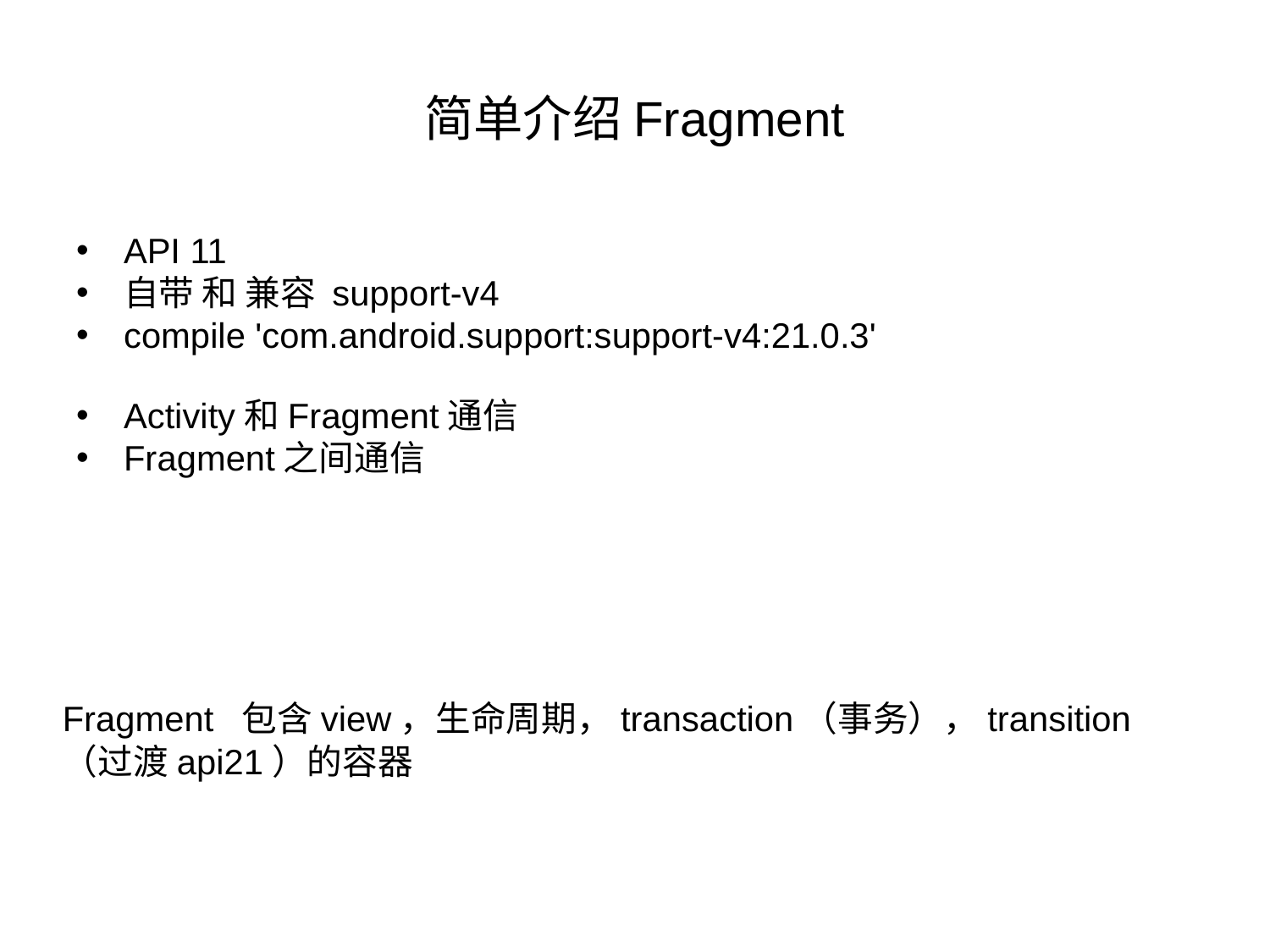

简单介绍Fragment
API 11
自带 和 兼容 support-v4
compile 'com.android.support:support-v4:21.0.3'

Activity和Fragment通信
Fragment之间通信

Fragment  包含view，生命周期，transaction（事务），transition（过渡api21）的容器